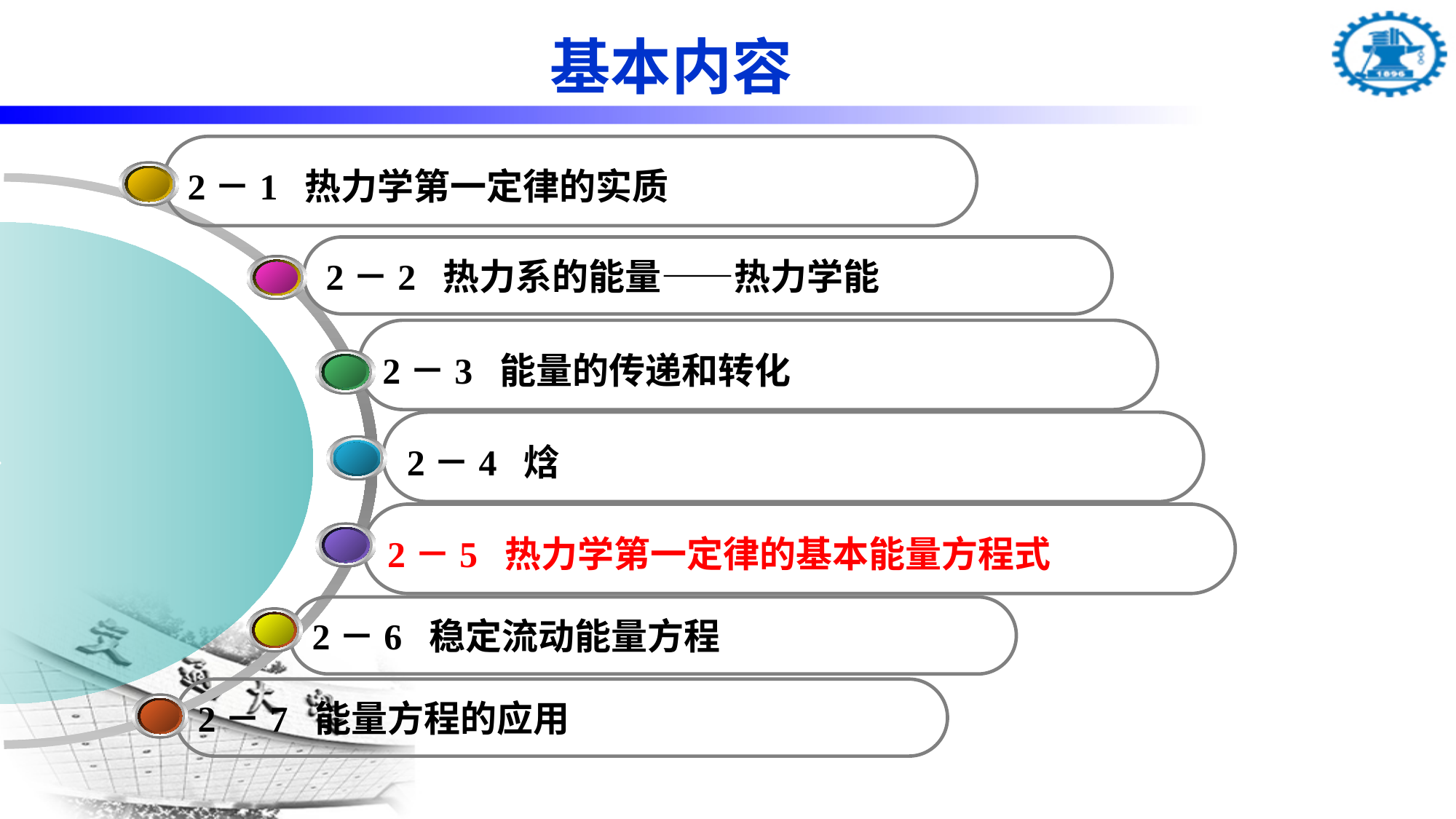

基本内容

2－1  热力学第一定律的实质

2－2  热力系的能量——热力学能

2－3  能量的传递和转化

2－4  焓

2－5  热力学第一定律的基本能量方程式

2－6  稳定流动能量方程

2－7  能量方程的应用